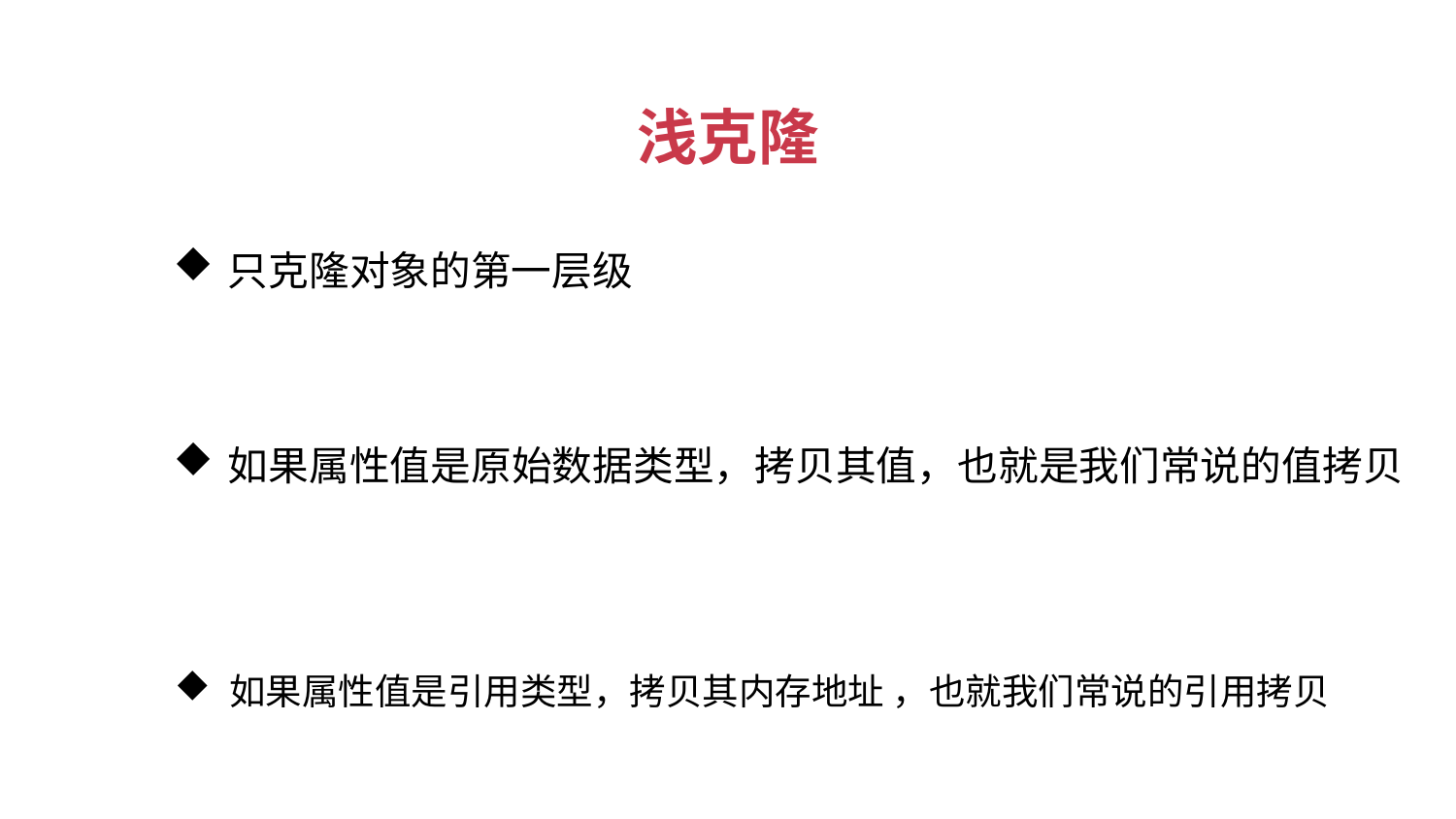

浅克隆
只克隆对象的第一层级
如果属性值是原始数据类型，拷贝其值，也就是我们常说的值拷贝
如果属性值是引用类型，拷贝其内存地址 ，也就我们常说的引用拷贝